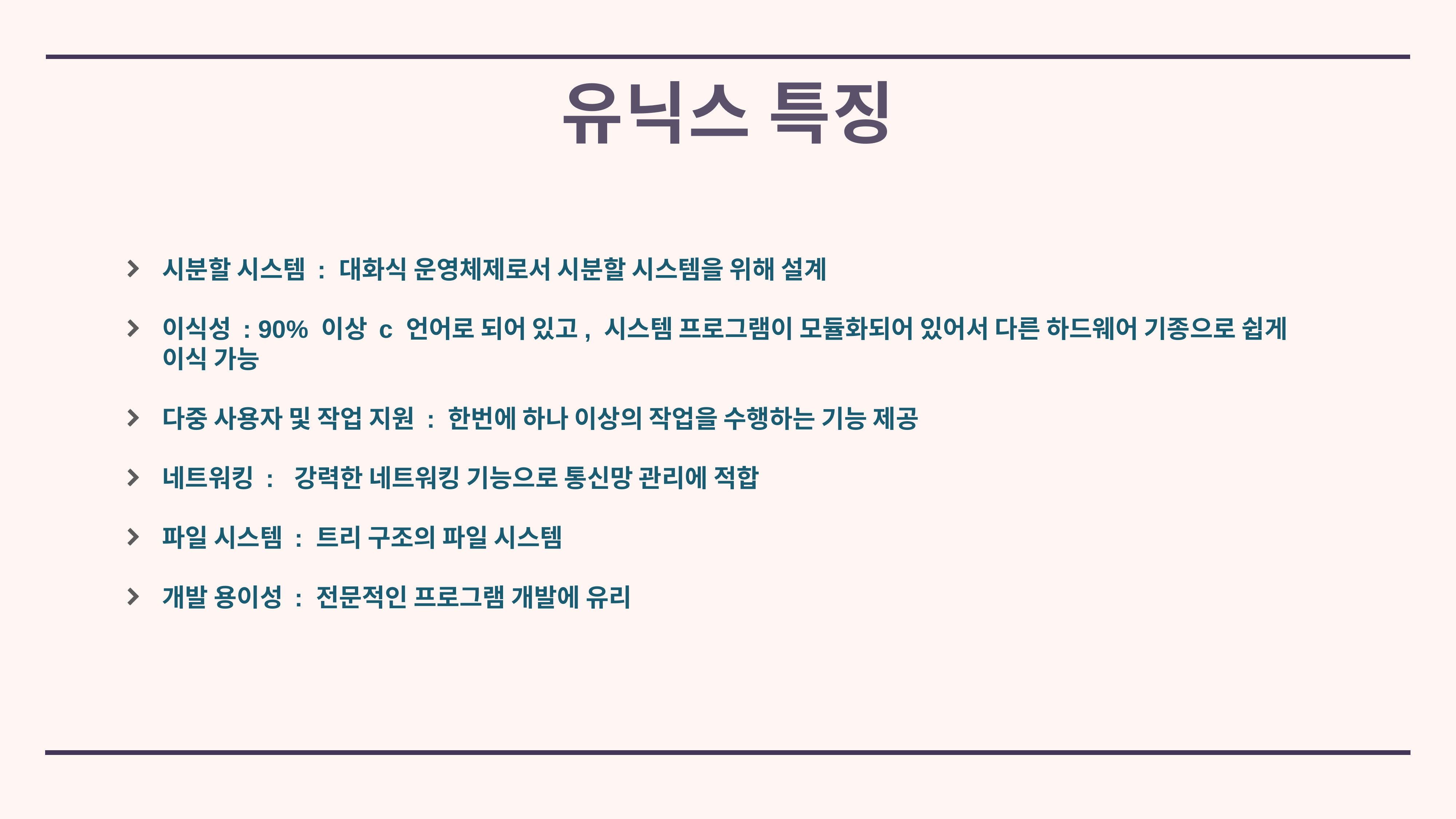

# 유닉스 특징
시분할 시스템 : 대화식 운영체제로서 시분할 시스템을 위해 설계
이식성 : 90% 이상 c 언어로 되어 있고, 시스템 프로그램이 모듈화되어 있어서 다른 하드웨어 기종으로 쉽게 이식 가능
다중 사용자 및 작업 지원 : 한번에 하나 이상의 작업을 수행하는 기능 제공
네트워킹 :  강력한 네트워킹 기능으로 통신망 관리에 적합
파일 시스템 : 트리 구조의 파일 시스템
개발 용이성 : 전문적인 프로그램 개발에 유리